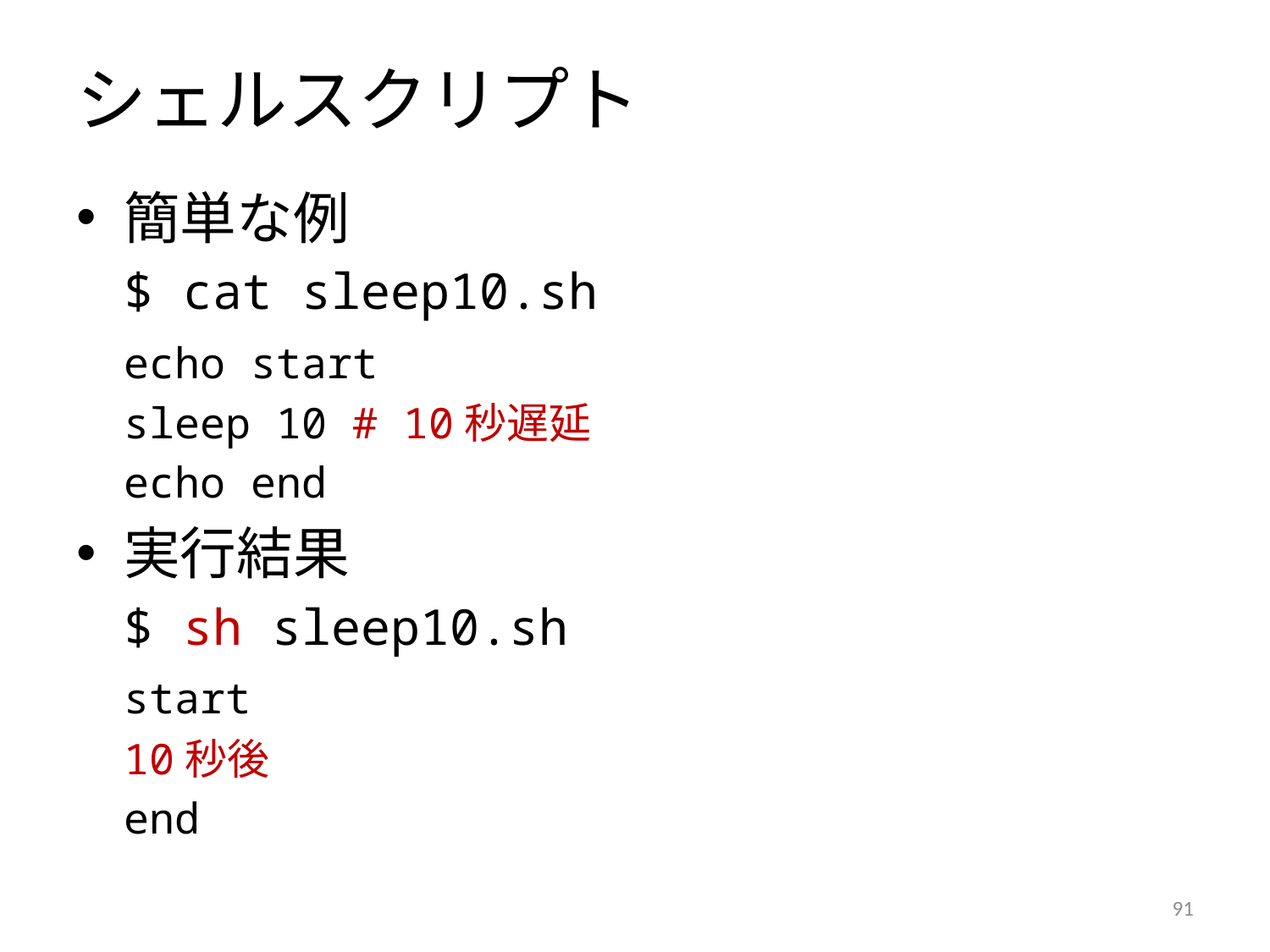

# シェルスクリプト
簡単な例
	$ cat sleep10.sh
	echo start
	sleep 10 # 10秒遅延
	echo end
実行結果
	$ sh sleep10.sh
	start
	10秒後
	end
91